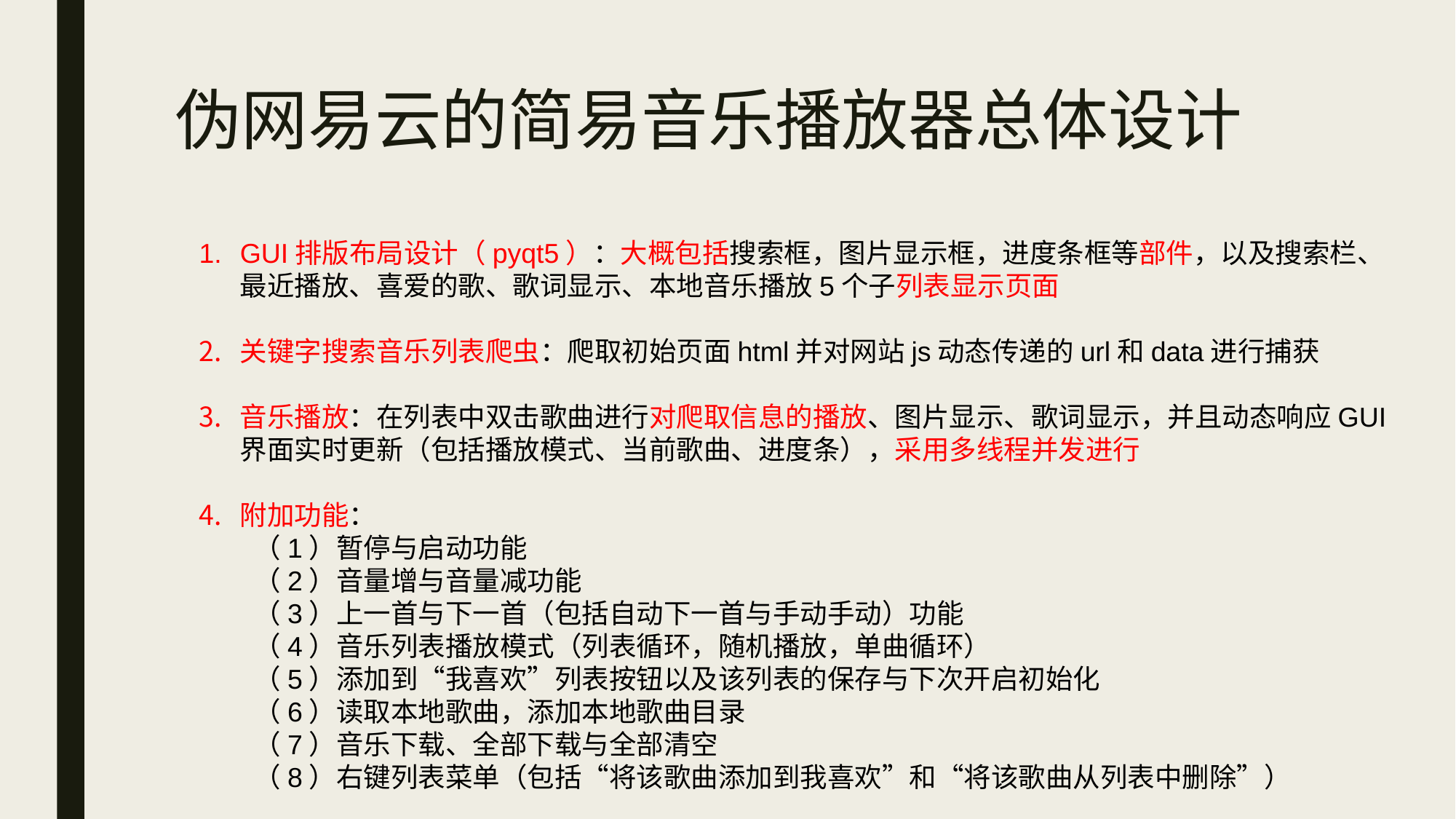

# 伪网易云的简易音乐播放器总体设计
GUI排版布局设计（pyqt5）：大概包括搜索框，图片显示框，进度条框等部件，以及搜索栏、最近播放、喜爱的歌、歌词显示、本地音乐播放5个子列表显示页面

关键字搜索音乐列表爬虫：爬取初始页面html并对网站js动态传递的url和data进行捕获

音乐播放：在列表中双击歌曲进行对爬取信息的播放、图片显示、歌词显示，并且动态响应GUI界面实时更新（包括播放模式、当前歌曲、进度条），采用多线程并发进行

附加功能：
（1）暂停与启动功能
（2）音量增与音量减功能
（3）上一首与下一首（包括自动下一首与手动手动）功能
（4）音乐列表播放模式（列表循环，随机播放，单曲循环）
（5）添加到“我喜欢”列表按钮以及该列表的保存与下次开启初始化
（6）读取本地歌曲，添加本地歌曲目录
（7）音乐下载、全部下载与全部清空
（8）右键列表菜单（包括“将该歌曲添加到我喜欢”和“将该歌曲从列表中删除”）